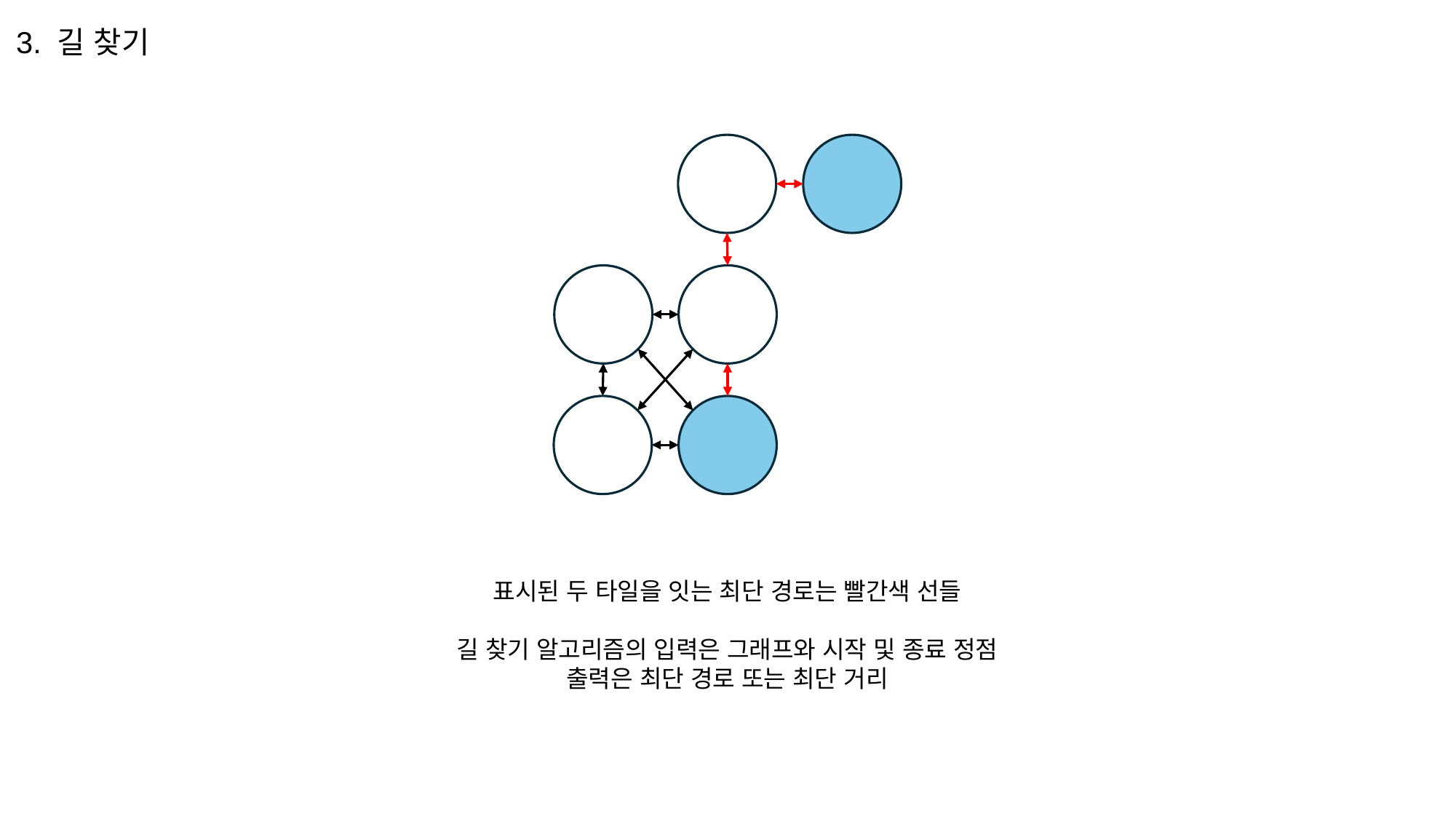

3. 길 찾기

표시된 두 타일을 잇는 최단 경로는 빨간색 선들

길 찾기 알고리즘의 입력은 그래프와 시작 및 종료 정점
출력은 최단 경로 또는 최단 거리